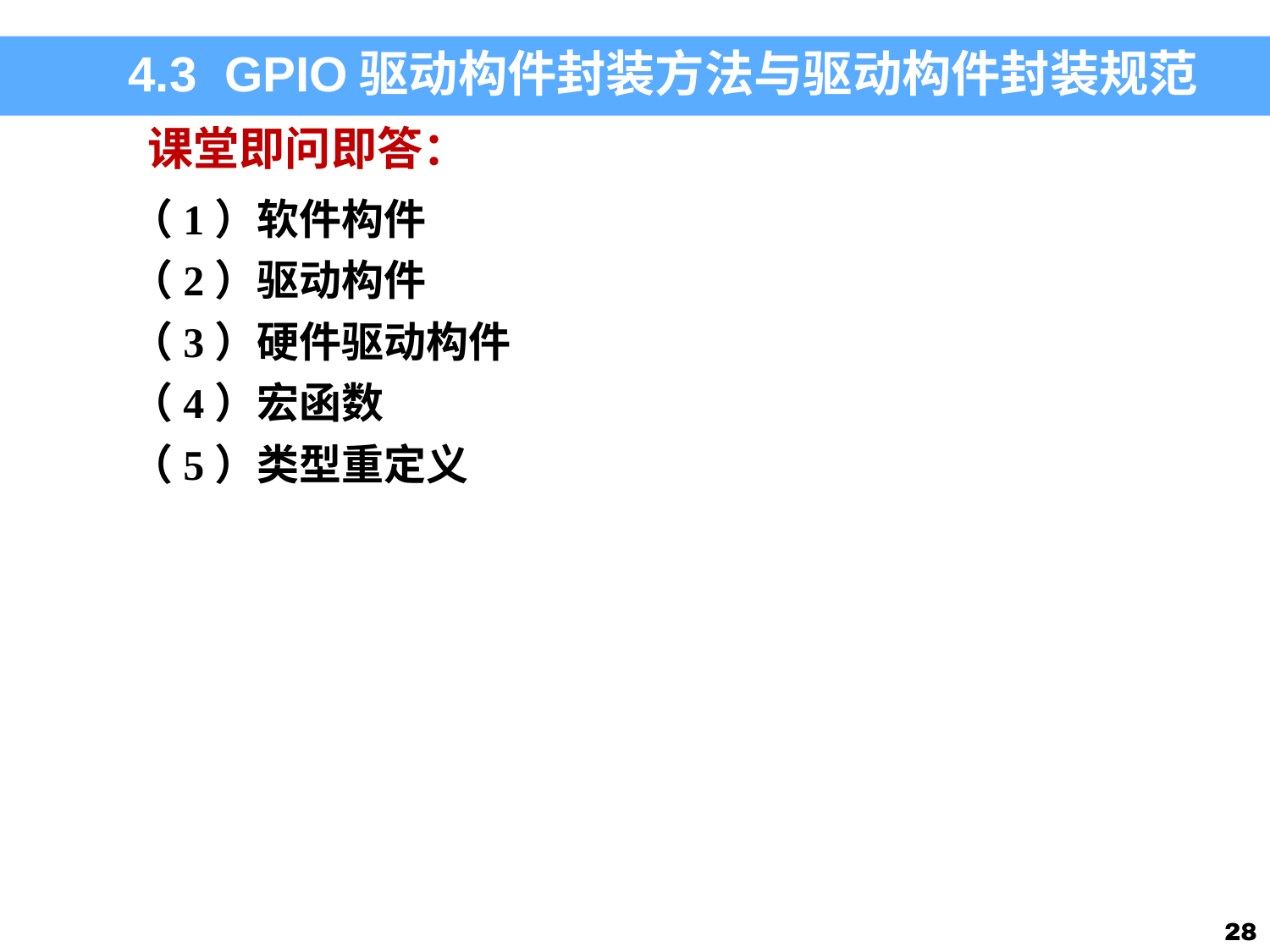

4.3  GPIO驱动构件封装方法与驱动构件封装规范
课堂即问即答：
（1）软件构件
（2）驱动构件
（3）硬件驱动构件
（4）宏函数
（5）类型重定义
28